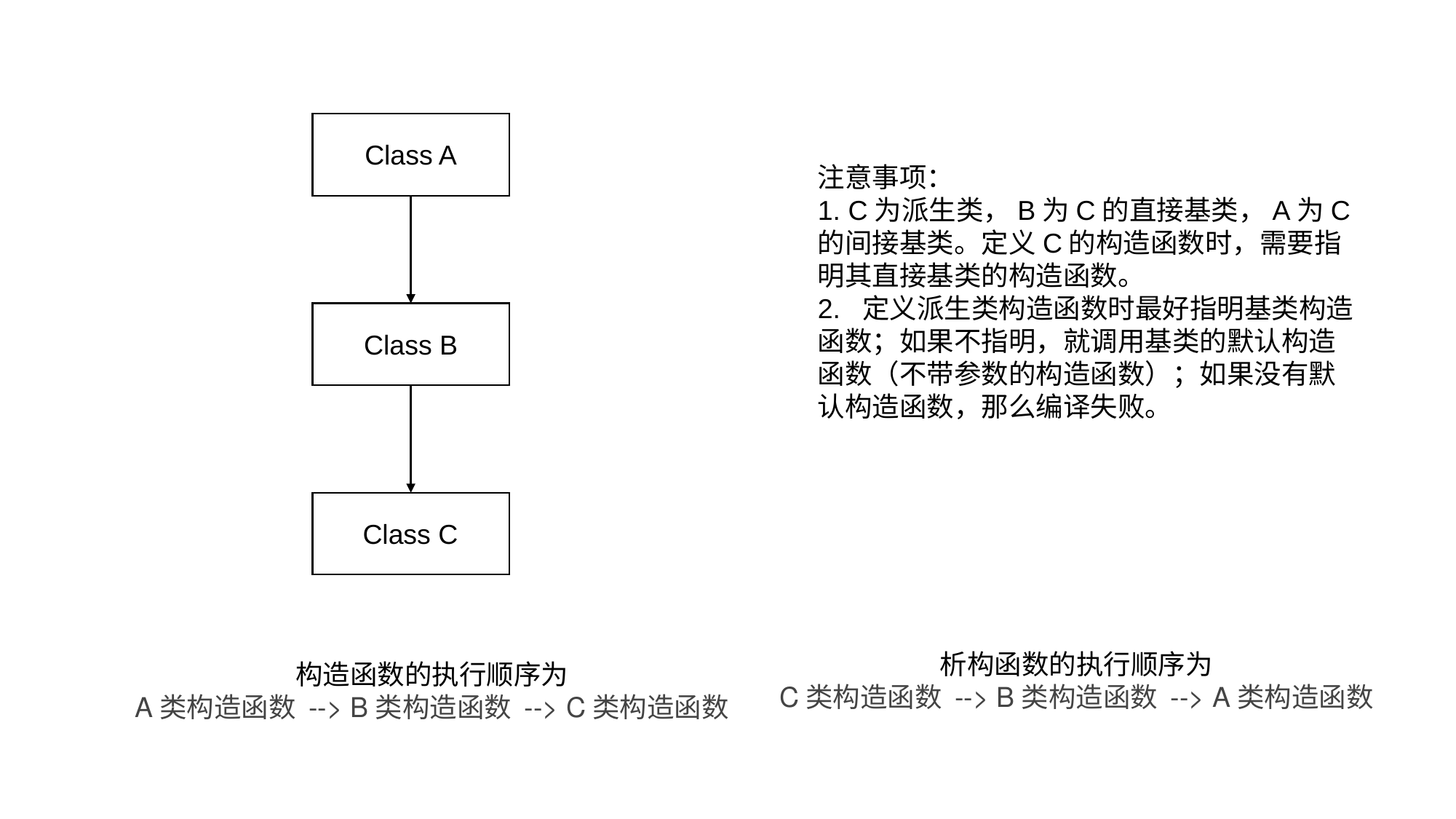

Class A
注意事项：
1. C为派生类，B为C的直接基类，A为C的间接基类。定义C的构造函数时，需要指明其直接基类的构造函数。
2.  定义派生类构造函数时最好指明基类构造函数；如果不指明，就调用基类的默认构造函数（不带参数的构造函数）；如果没有默认构造函数，那么编译失败。

Class B

Class C
析构函数的执行顺序为
C类构造函数 --> B类构造函数 --> A类构造函数
构造函数的执行顺序为
A类构造函数 --> B类构造函数 --> C类构造函数